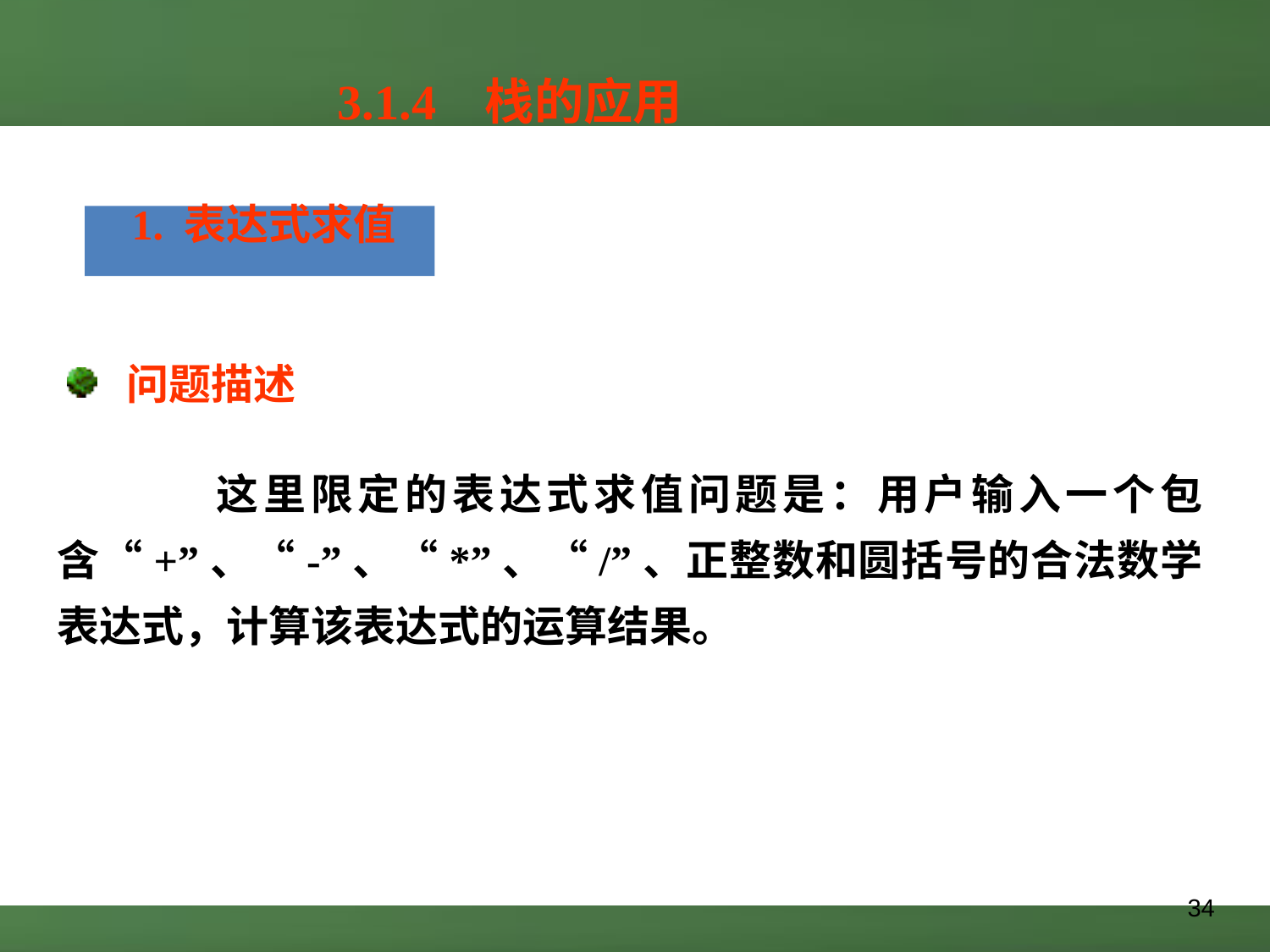

3.1.4   栈的应用
 1. 表达式求值

  问题描述
          这里限定的表达式求值问题是：用户输入一个包含“+”、“-”、“*”、“/”、正整数和圆括号的合法数学表达式，计算该表达式的运算结果。
34